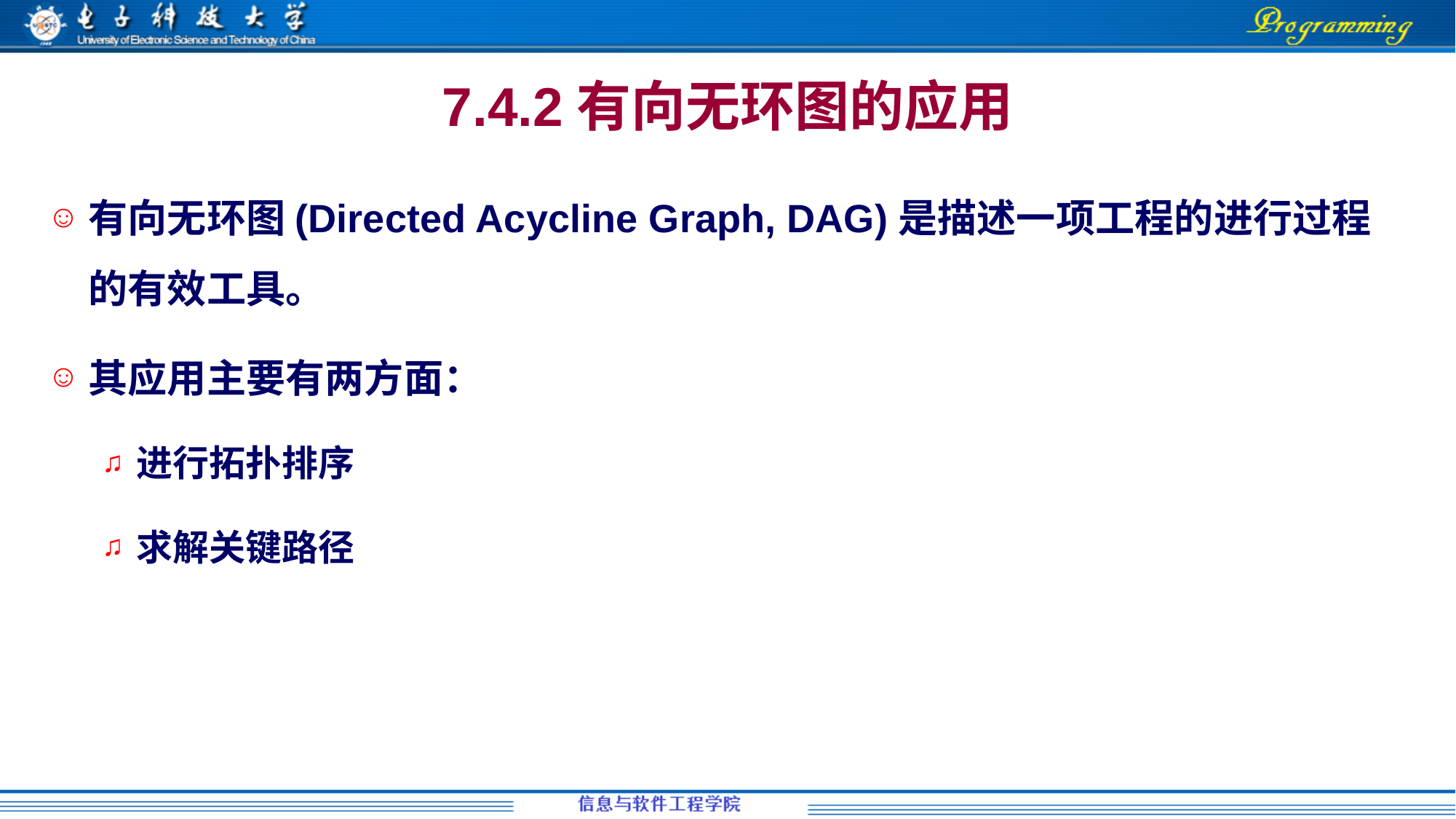

# 7.4.2有向无环图的应用
有向无环图(Directed Acycline Graph, DAG)是描述一项工程的进行过程的有效工具。
其应用主要有两方面：
进行拓扑排序
求解关键路径